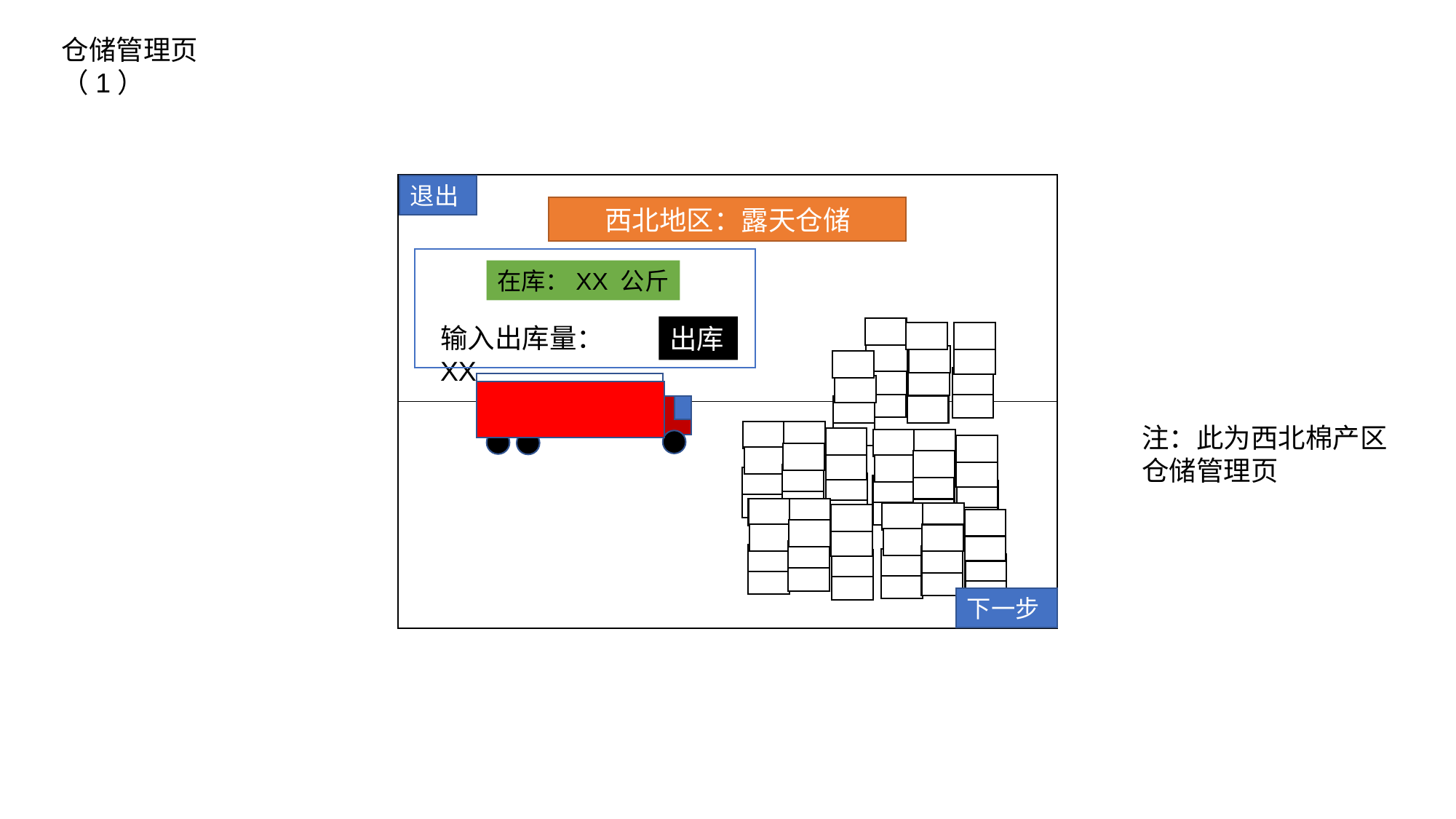

仓储管理页（1）

退出
西北地区：露天仓储

在库：XX 公斤
输入出库量：XX
出库

注：此为西北棉产区仓储管理页

下一步